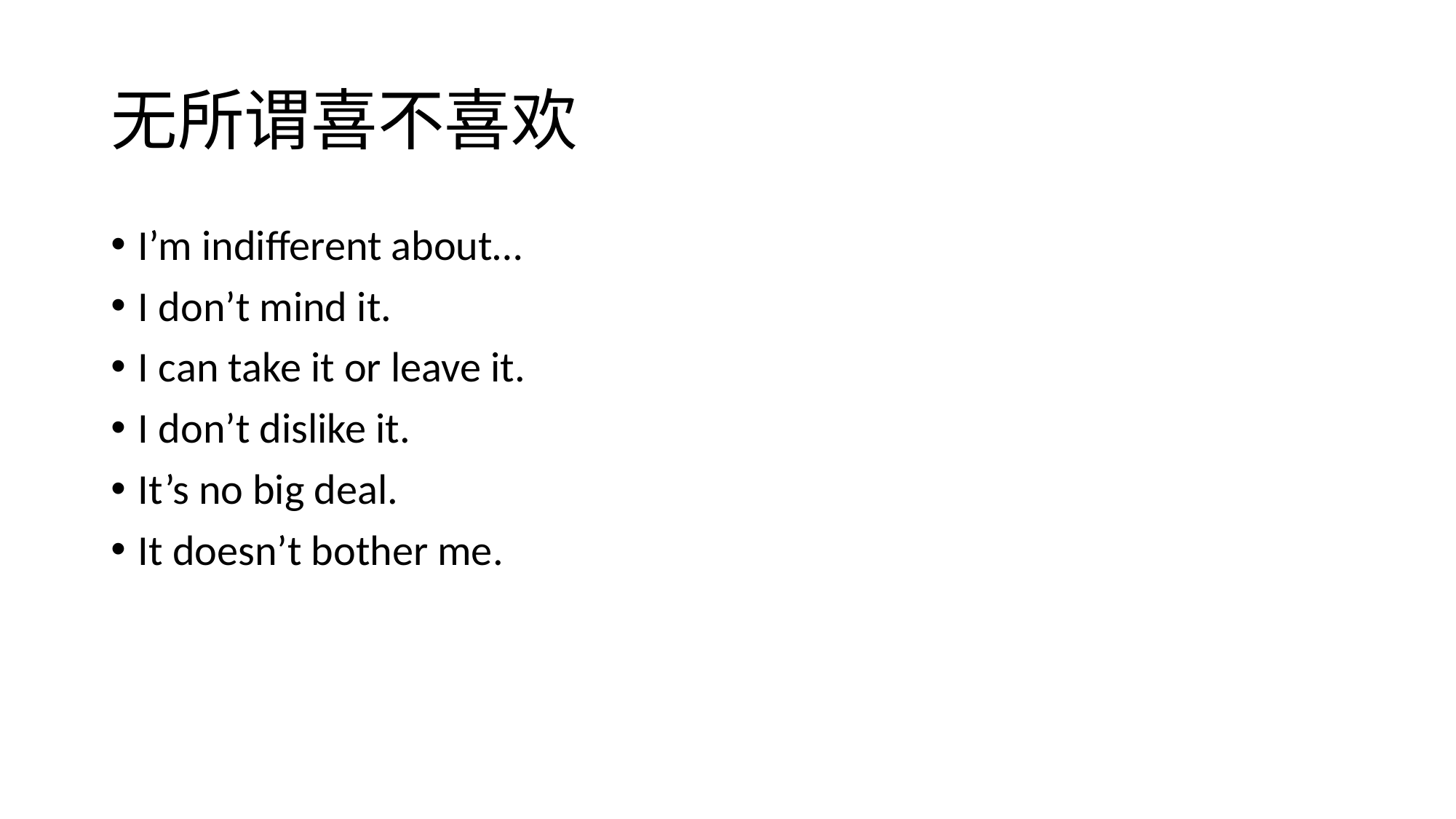

# 无所谓喜不喜欢
I’m indifferent about…
I don’t mind it.
I can take it or leave it.
I don’t dislike it.
It’s no big deal.
It doesn’t bother me.